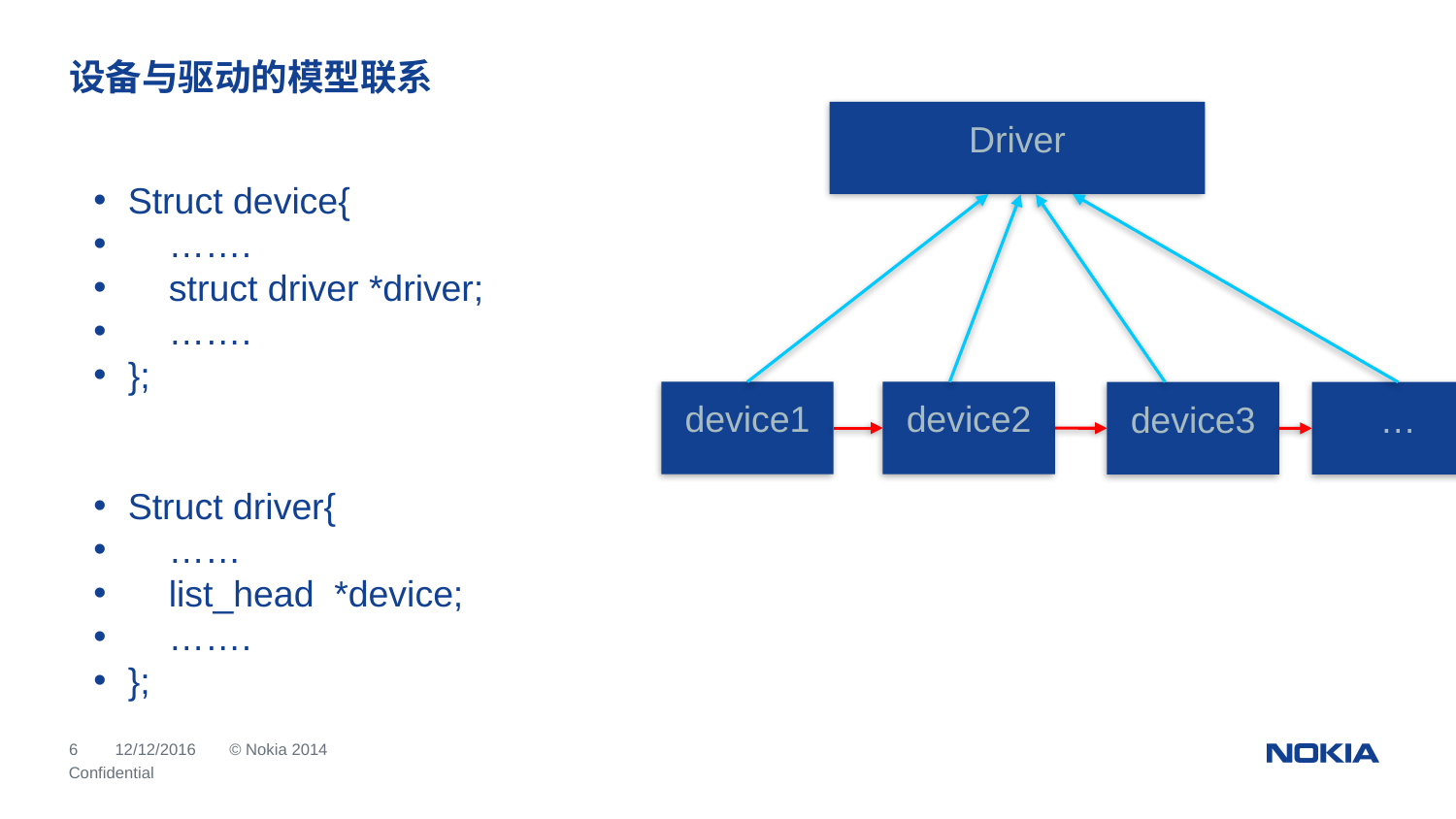

设备与驱动的模型联系
Driver
Struct device{
    …….
    struct driver *driver;
    …….
};

Struct driver{
    ……
    list_head  *device;
    …….
};

device1
device2
device3
…